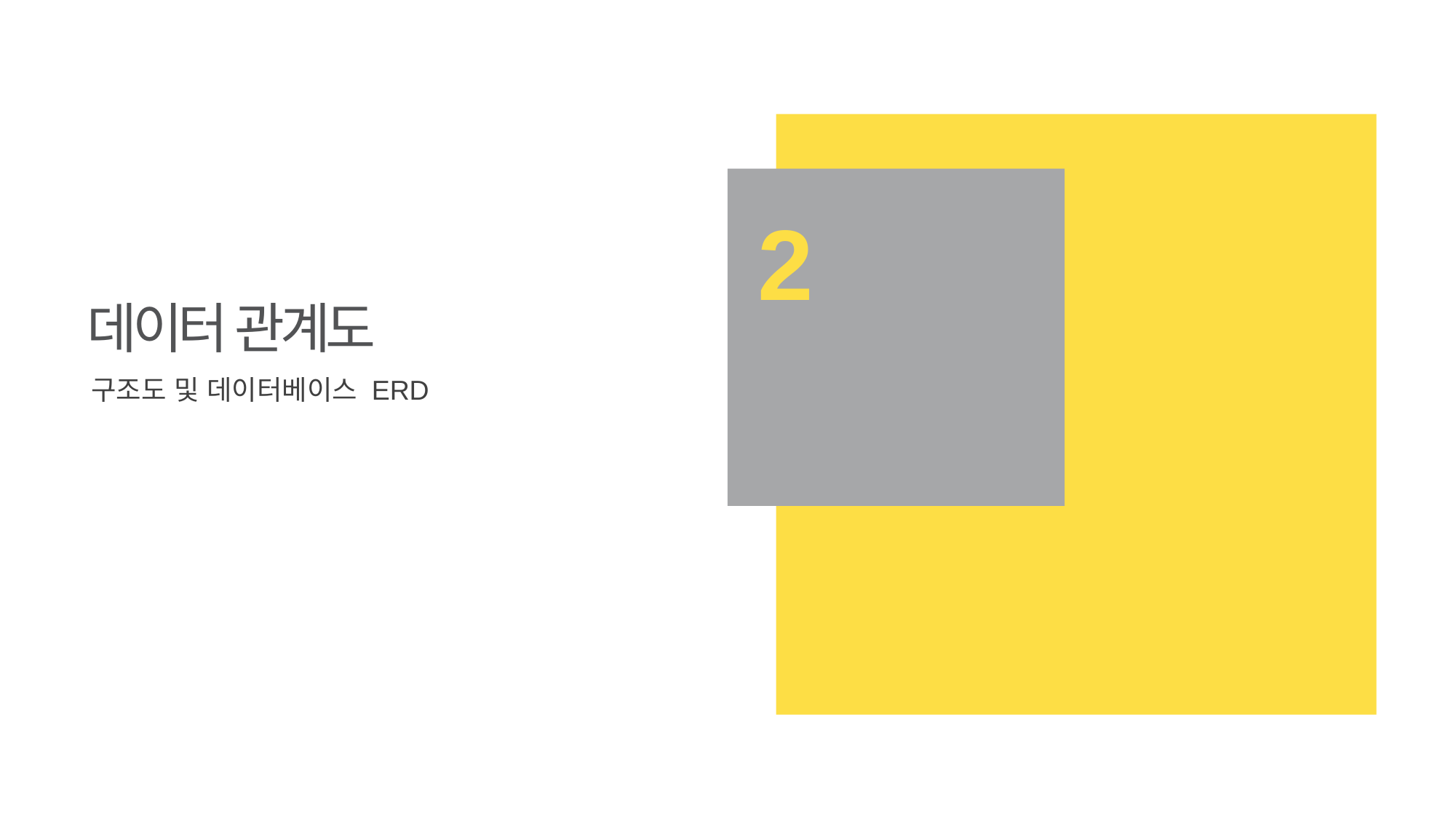

2
데이터 관계도
구조도 및 데이터베이스 ERD